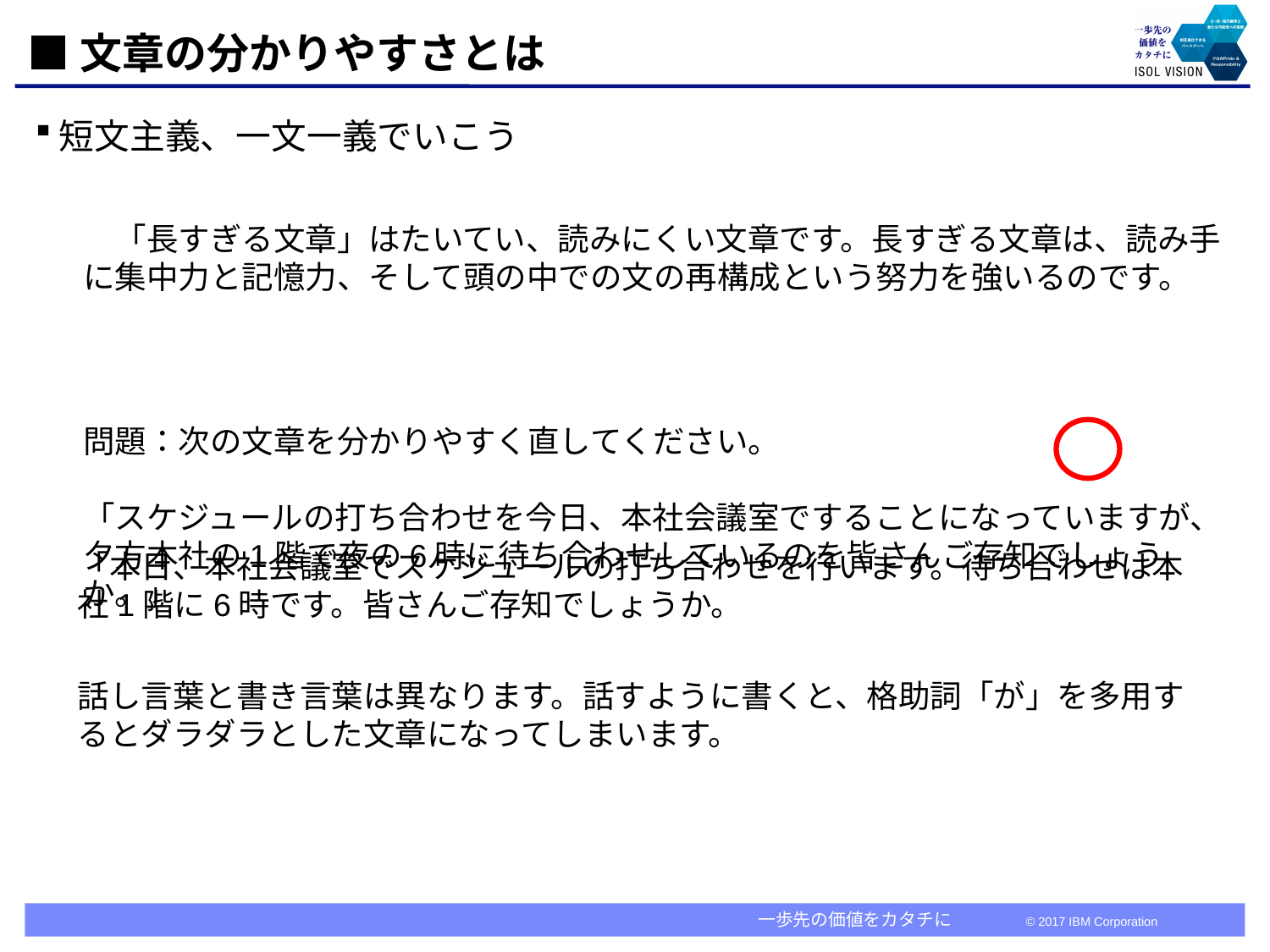

# ■文章の分かりやすさとは
短文主義、一文一義でいこう

　「長すぎる文章」はたいてい、読みにくい文章です。長すぎる文章は、読み手に集中力と記憶力、そして頭の中での文の再構成という努力を強いるのです。

問題：次の文章を分かりやすく直してください。

「スケジュールの打ち合わせを今日、本社会議室ですることになっていますが、夕方本社の1階で夜の6時に待ち合わせしているのを皆さんご存知でしょうか。」

「本日、本社会議室でスケジュールの打ち合わせを行います。待ち合わせは本社1階に6時です。皆さんご存知でしょうか。
話し言葉と書き言葉は異なります。話すように書くと、格助詞「が」を多用するとダラダラとした文章になってしまいます。